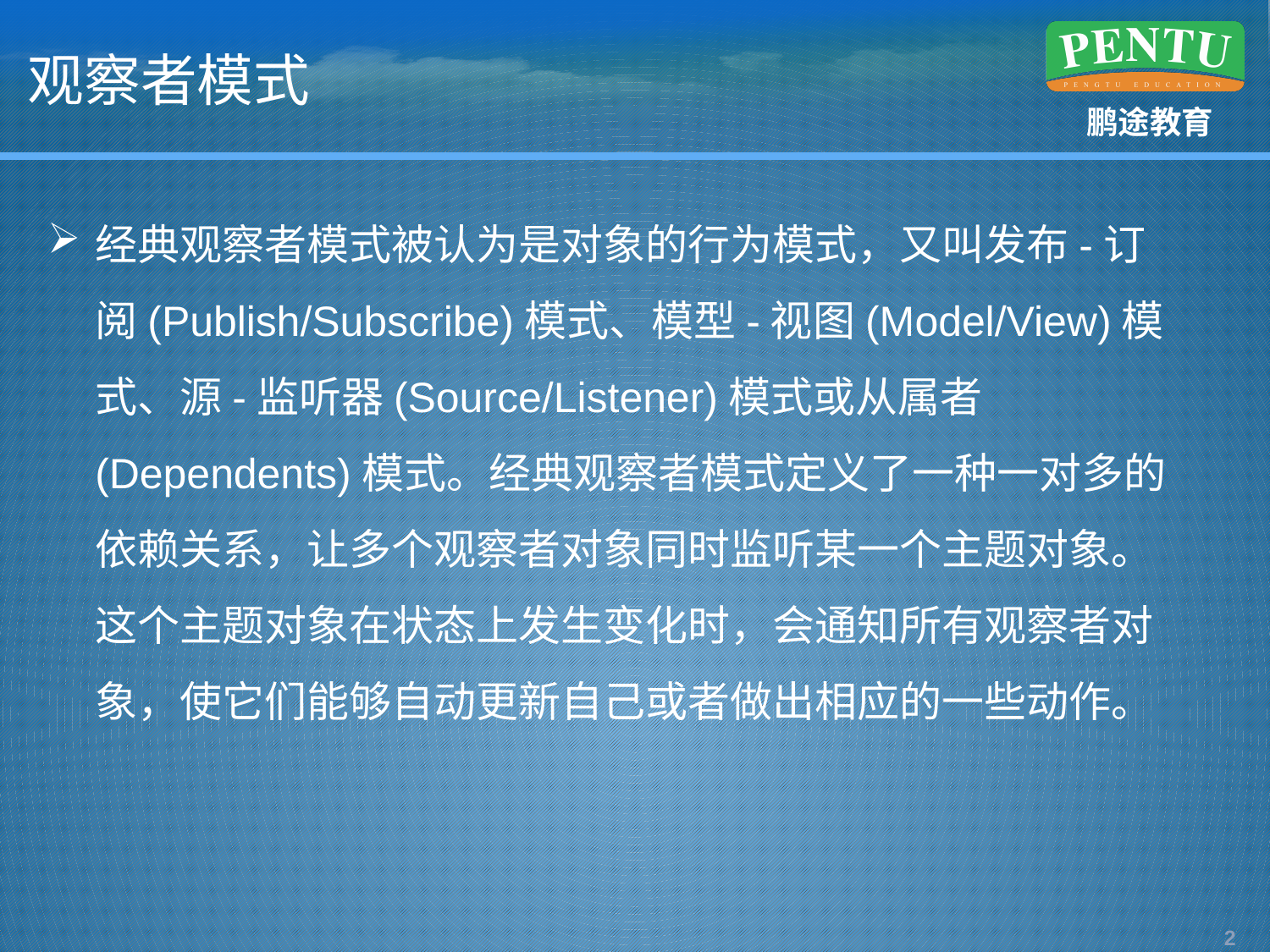

# 观察者模式
经典观察者模式被认为是对象的行为模式，又叫发布-订阅(Publish/Subscribe)模式、模型-视图(Model/View)模式、源-监听器(Source/Listener)模式或从属者(Dependents)模式。经典观察者模式定义了一种一对多的依赖关系，让多个观察者对象同时监听某一个主题对象。这个主题对象在状态上发生变化时，会通知所有观察者对象，使它们能够自动更新自己或者做出相应的一些动作。
2